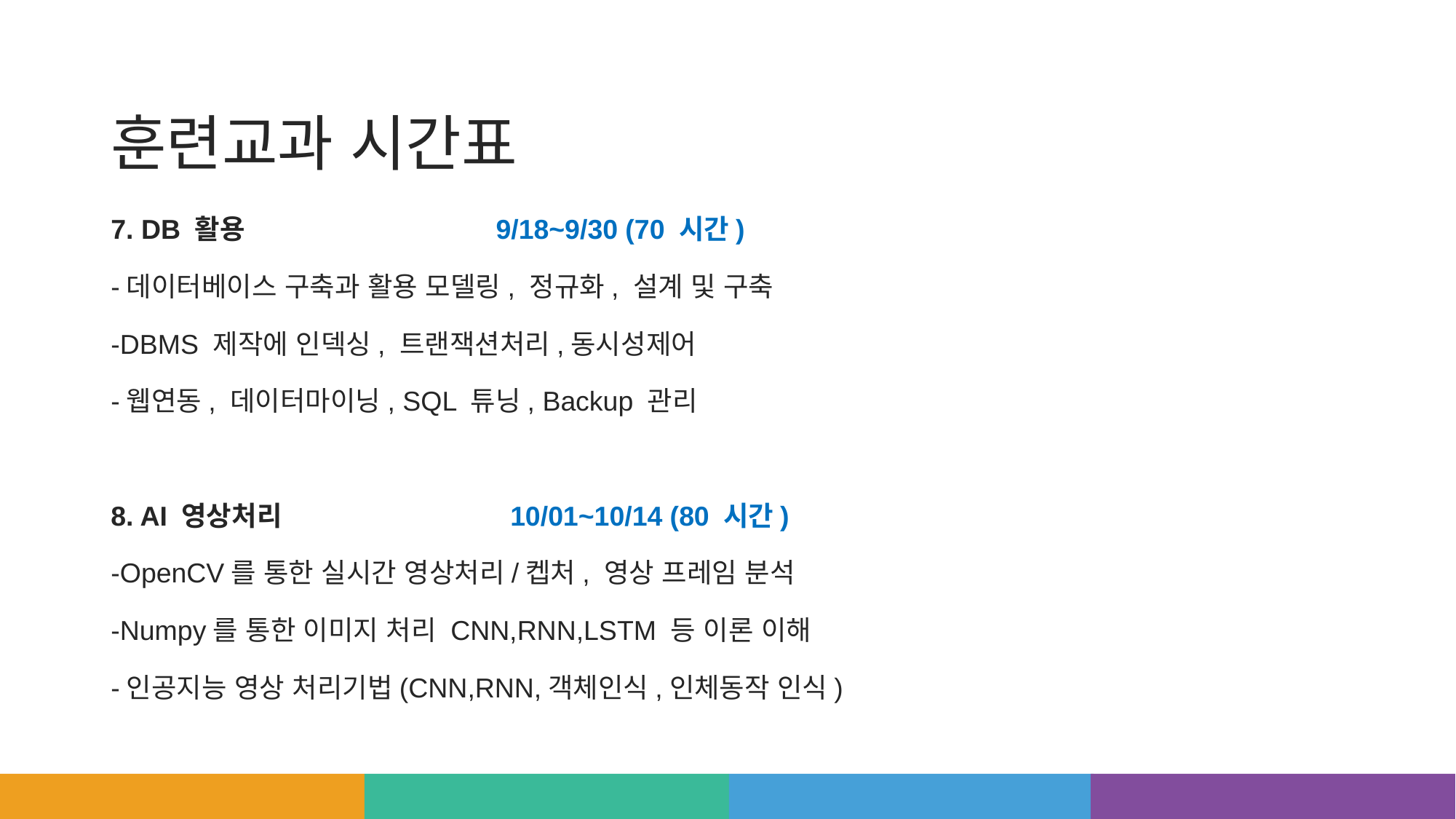

# 훈련교과 시간표
7. DB 활용                                9/18~9/30 (70 시간)
-데이터베이스 구축과 활용 모델링, 정규화, 설계 및 구축
-DBMS 제작에 인덱싱, 트랜잭션처리,동시성제어
-웹연동, 데이터마이닝, SQL 튜닝, Backup 관리

8. AI 영상처리                             10/01~10/14 (80 시간)
-OpenCV를 통한 실시간 영상처리/켑처, 영상 프레임 분석
-Numpy를 통한 이미지 처리 CNN,RNN,LSTM 등 이론 이해
-인공지능 영상 처리기법(CNN,RNN,객체인식,인체동작 인식)